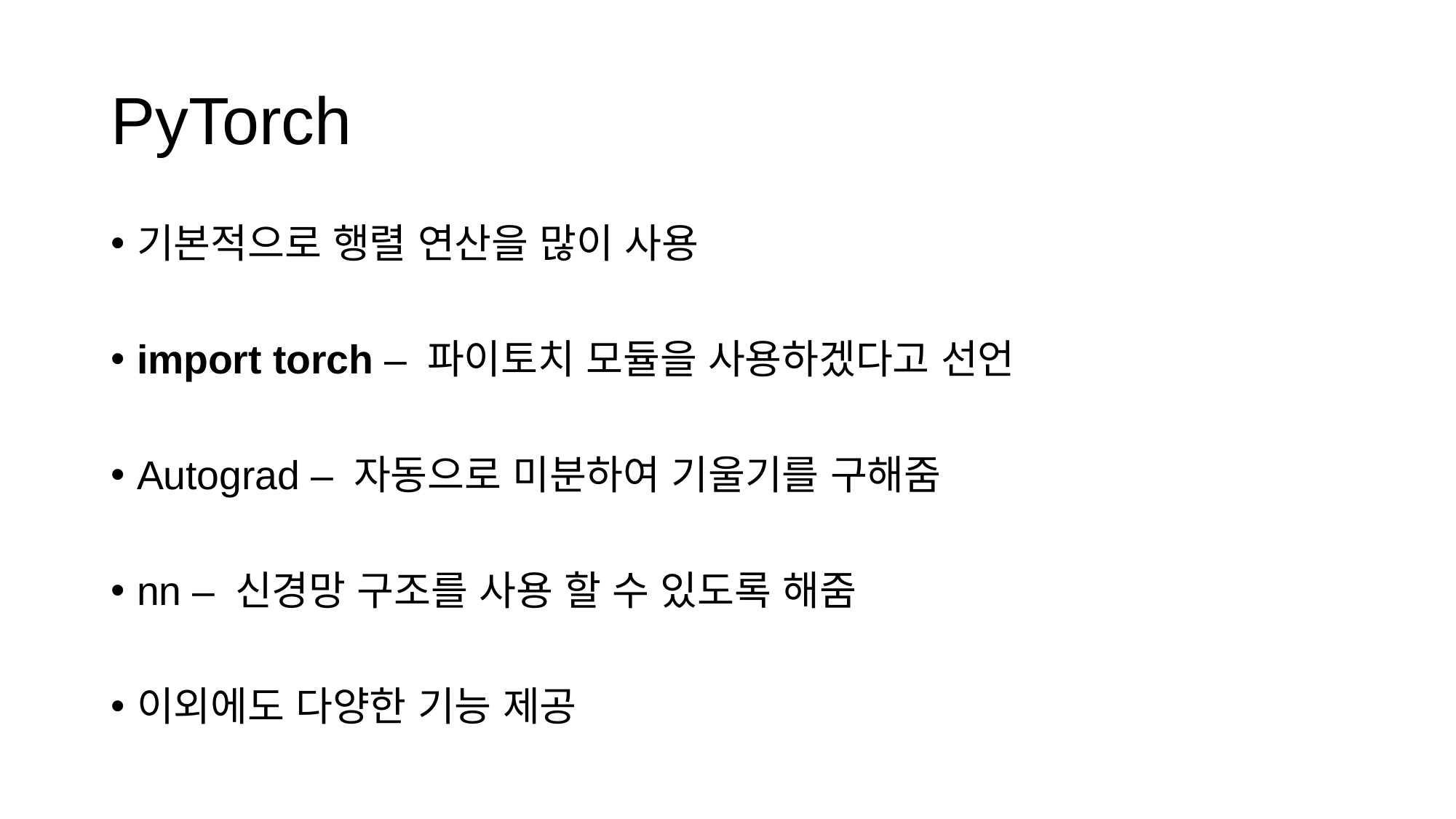

# PyTorch
기본적으로 행렬 연산을 많이 사용

import torch – 파이토치 모듈을 사용하겠다고 선언

Autograd – 자동으로 미분하여 기울기를 구해줌

nn – 신경망 구조를 사용 할 수 있도록 해줌

이외에도 다양한 기능 제공